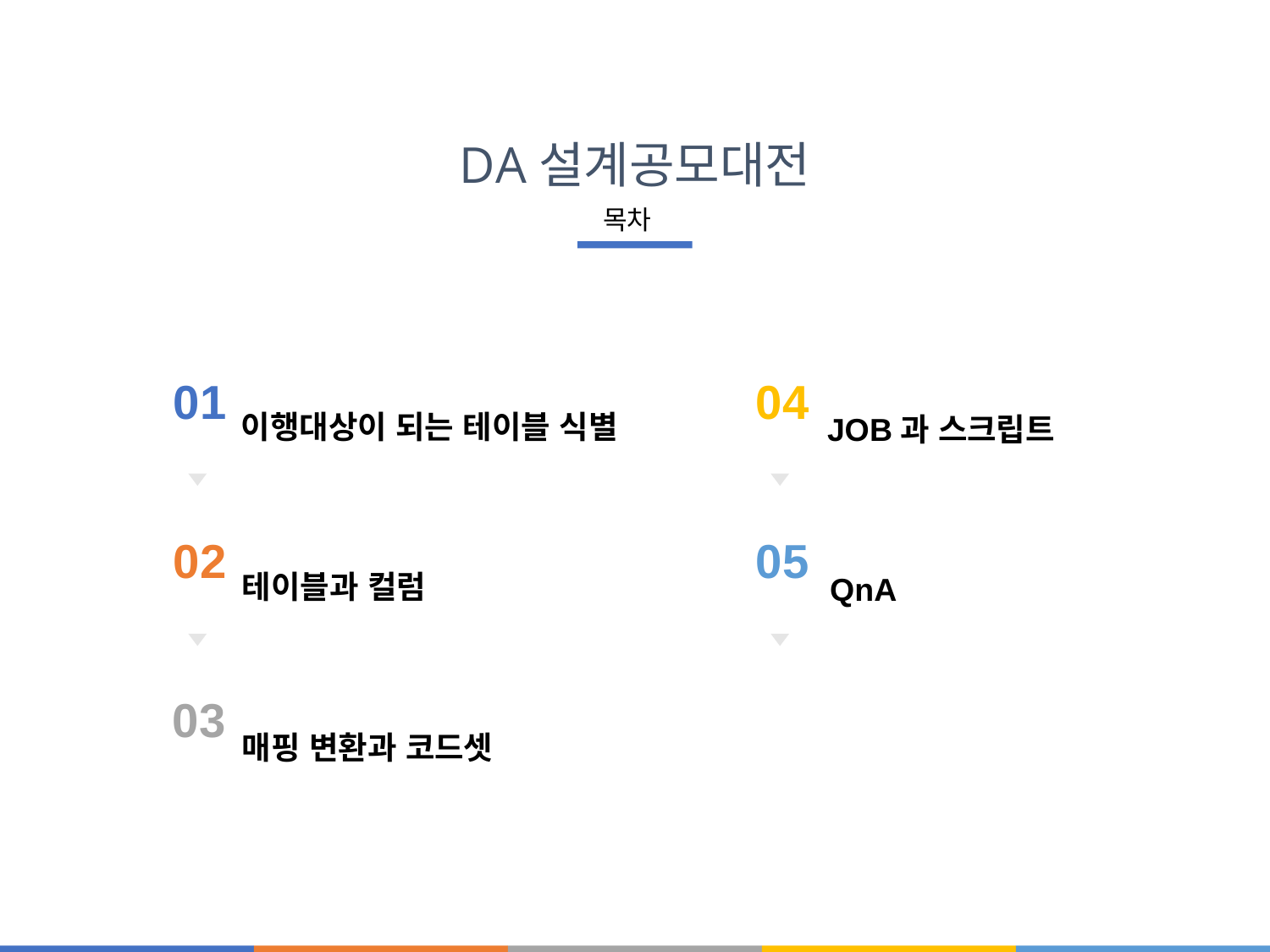

DA설계공모대전
목차

01
04
이행대상이 되는 테이블 식별
JOB과 스크립트

02
05
테이블과 컬럼
QnA
03
매핑 변환과 코드셋